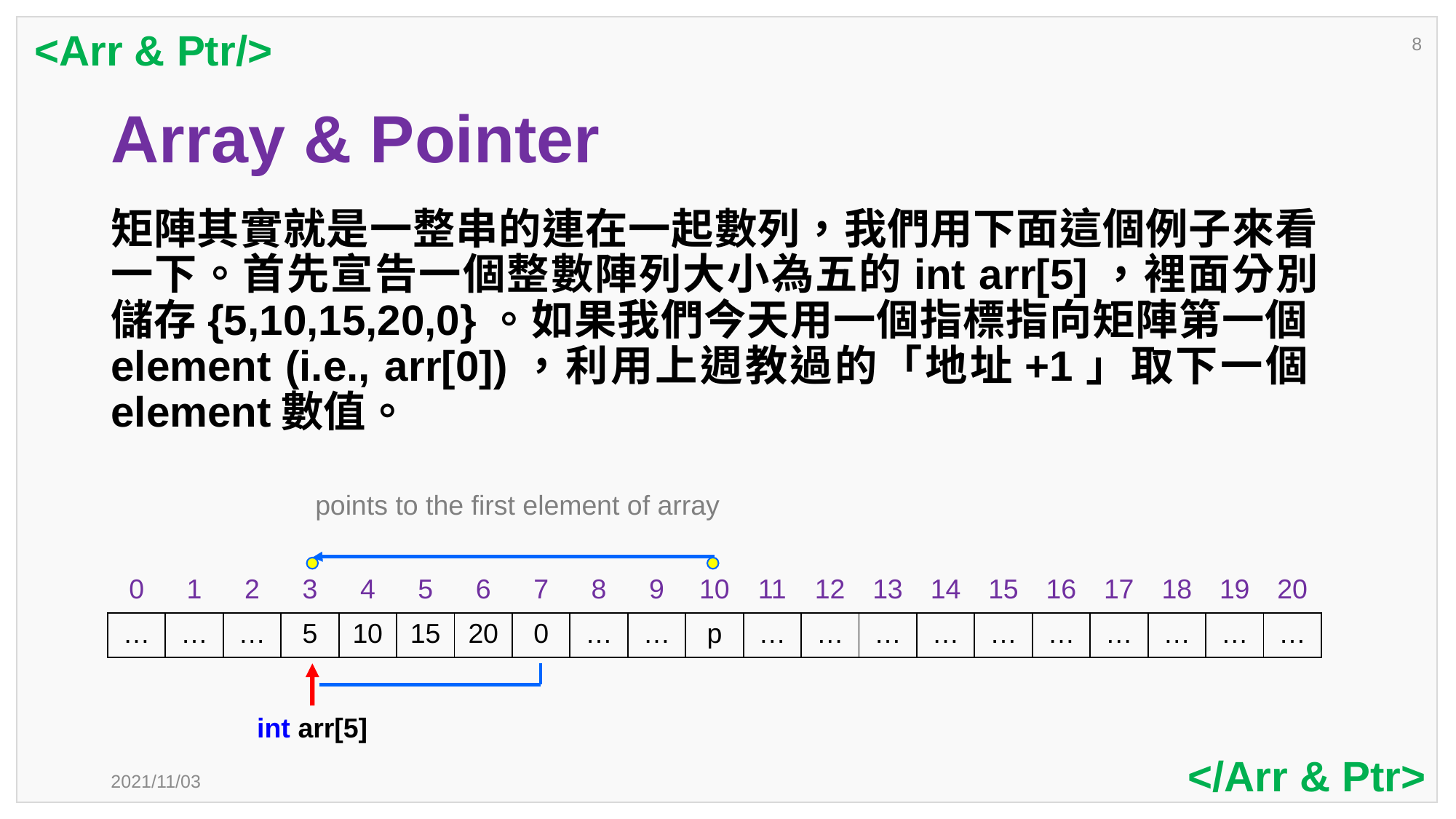

<Arr & Ptr/>
8
# Array & Pointer
矩陣其實就是一整串的連在一起數列，我們用下面這個例子來看一下。首先宣告一個整數陣列大小為五的int arr[5]，裡面分別儲存{5,10,15,20,0}。如果我們今天用一個指標指向矩陣第一個element (i.e., arr[0])，利用上週教過的「地址+1」取下一個element數值。
points to the first element of array

| 0 | 1 | 2 | 3 | 4 | 5 | 6 | 7 | 8 | 9 | 10 | 11 | 12 | 13 | 14 | 15 | 16 | 17 | 18 | 19 | 20 |
| --- | --- | --- | --- | --- | --- | --- | --- | --- | --- | --- | --- | --- | --- | --- | --- | --- | --- | --- | --- | --- |
| … | … | … | 5 | 10 | 15 | 20 | 0 | … | … | p | … | … | … | … | … | … | … | … | … | … |
int arr[5]
</Arr & Ptr>
2021/11/03